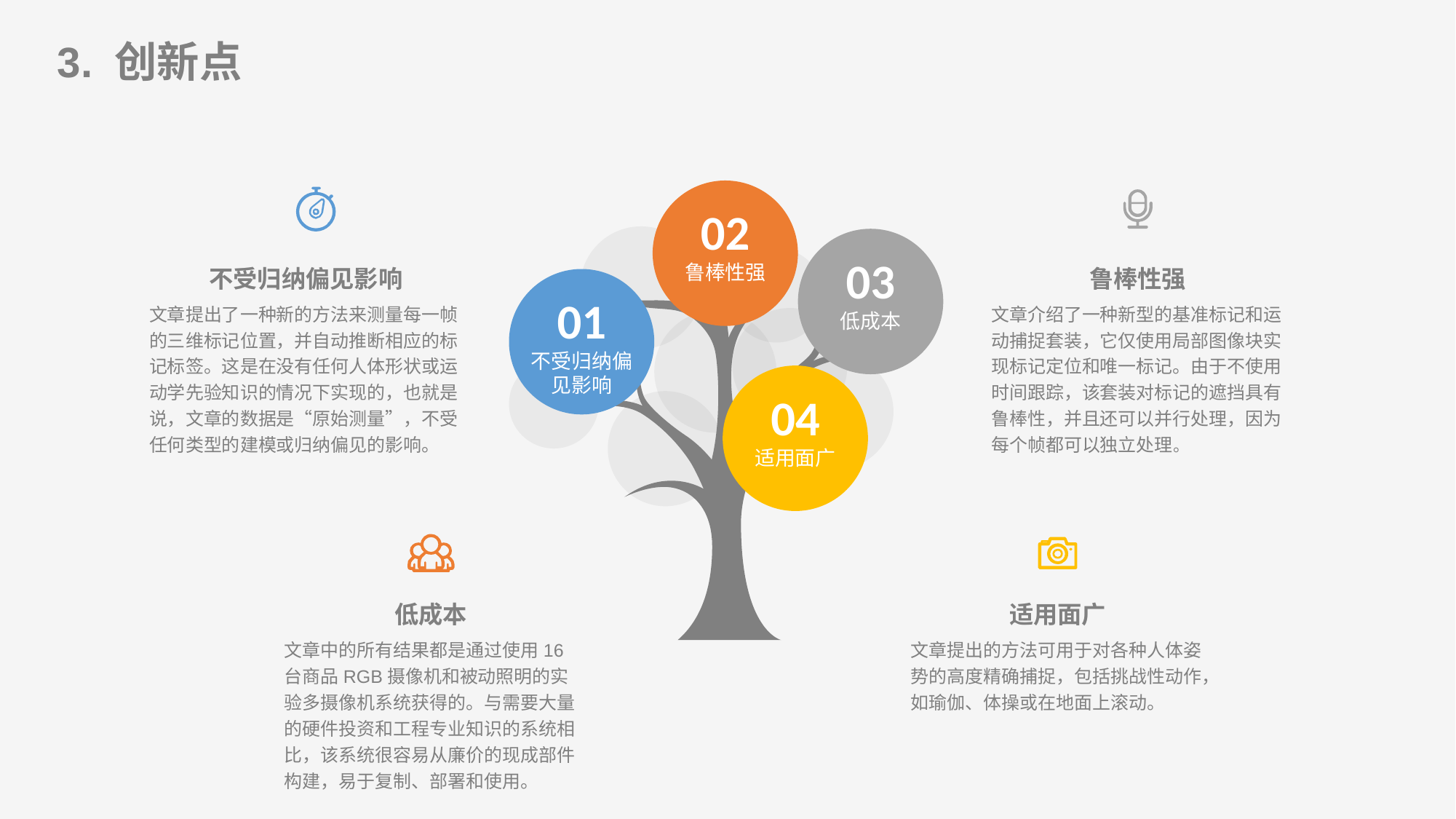

3. 创新点
02
鲁棒性强

03
低成本

不受归纳偏见影响
文章提出了一种新的方法来测量每一帧的三维标记位置，并自动推断相应的标记标签。这是在没有任何人体形状或运动学先验知识的情况下实现的，也就是说，文章的数据是“原始测量”，不受任何类型的建模或归纳偏见的影响。
鲁棒性强
文章介绍了一种新型的基准标记和运动捕捉套装，它仅使用局部图像块实现标记定位和唯一标记。由于不使用时间跟踪，该套装对标记的遮挡具有鲁棒性，并且还可以并行处理，因为每个帧都可以独立处理。
01
不受归纳偏见影响

04
适用面广

低成本
文章中的所有结果都是通过使用16台商品RGB摄像机和被动照明的实验多摄像机系统获得的。与需要大量的硬件投资和工程专业知识的系统相比，该系统很容易从廉价的现成部件构建，易于复制、部署和使用。
适用面广
文章提出的方法可用于对各种人体姿势的高度精确捕捉，包括挑战性动作，如瑜伽、体操或在地面上滚动。